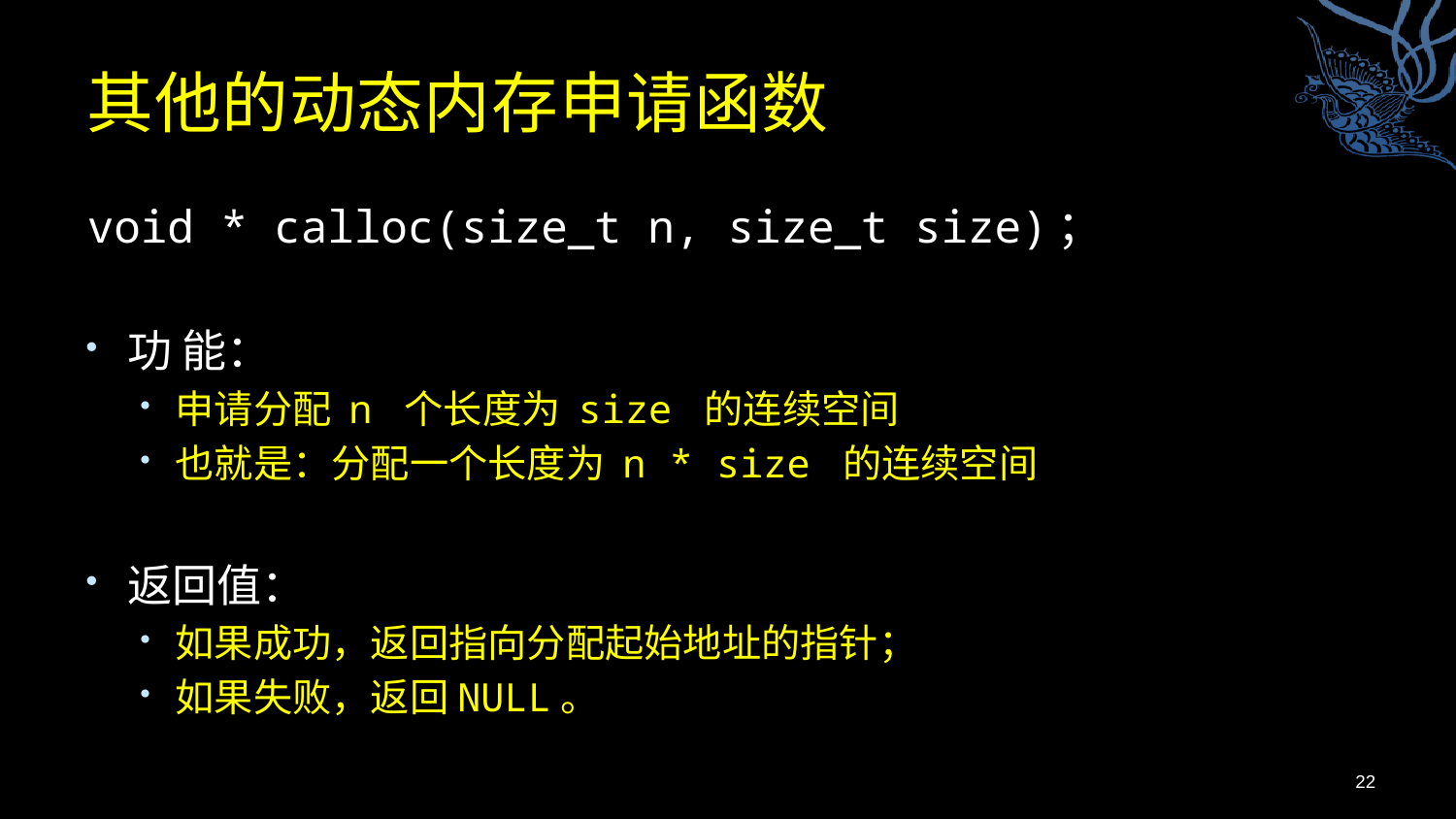

# 其他的动态内存申请函数
void * calloc(size_t n, size_t size)；

功 能：
申请分配 n 个长度为 size 的连续空间
也就是：分配一个长度为 n * size 的连续空间

返回值：
如果成功，返回指向分配起始地址的指针；
如果失败，返回NULL。
22